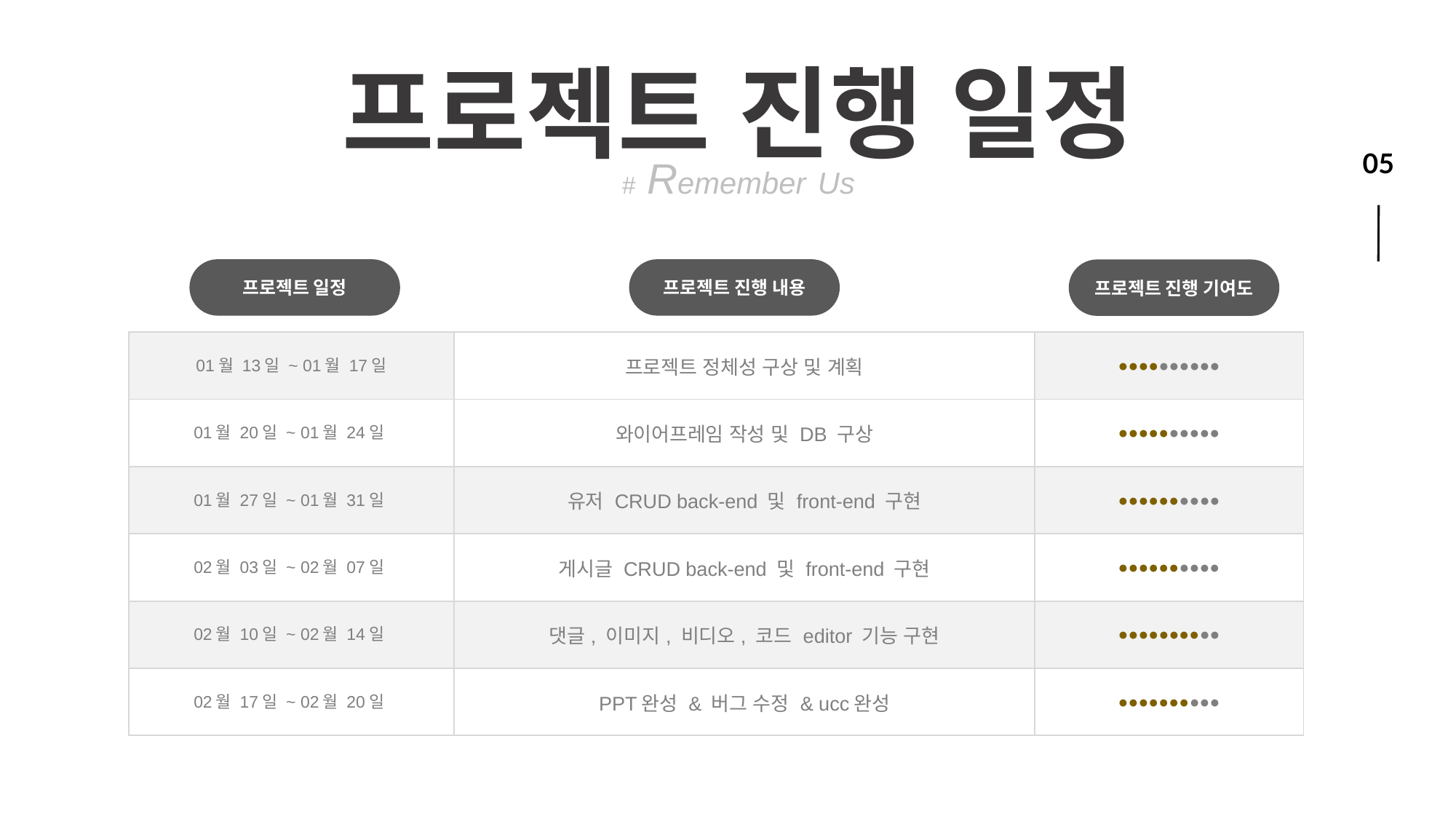

프로젝트 진행 일정
# Remember Us
프로젝트 일정
프로젝트 진행 내용
프로젝트 진행 기여도
| 01월 13일 ~ 01월 17일 | 프로젝트 정체성 구상 및 계획 | ●●●●●●●●●● |
| --- | --- | --- |
| 01월 20일 ~ 01월 24일 | 와이어프레임 작성 및 DB 구상 | ●●●●●●●●●● |
| 01월 27일 ~ 01월 31일 | 유저 CRUD back-end 및 front-end 구현 | ●●●●●●●●●● |
| 02월 03일 ~ 02월 07일 | 게시글 CRUD back-end 및 front-end 구현 | ●●●●●●●●●● |
| 02월 10일 ~ 02월 14일 | 댓글, 이미지, 비디오, 코드 editor 기능 구현 | ●●●●●●●●●● |
| 02월 17일 ~ 02월 20일 | PPT완성 & 버그 수정 & ucc완성 | ●●●●●●●●●● |